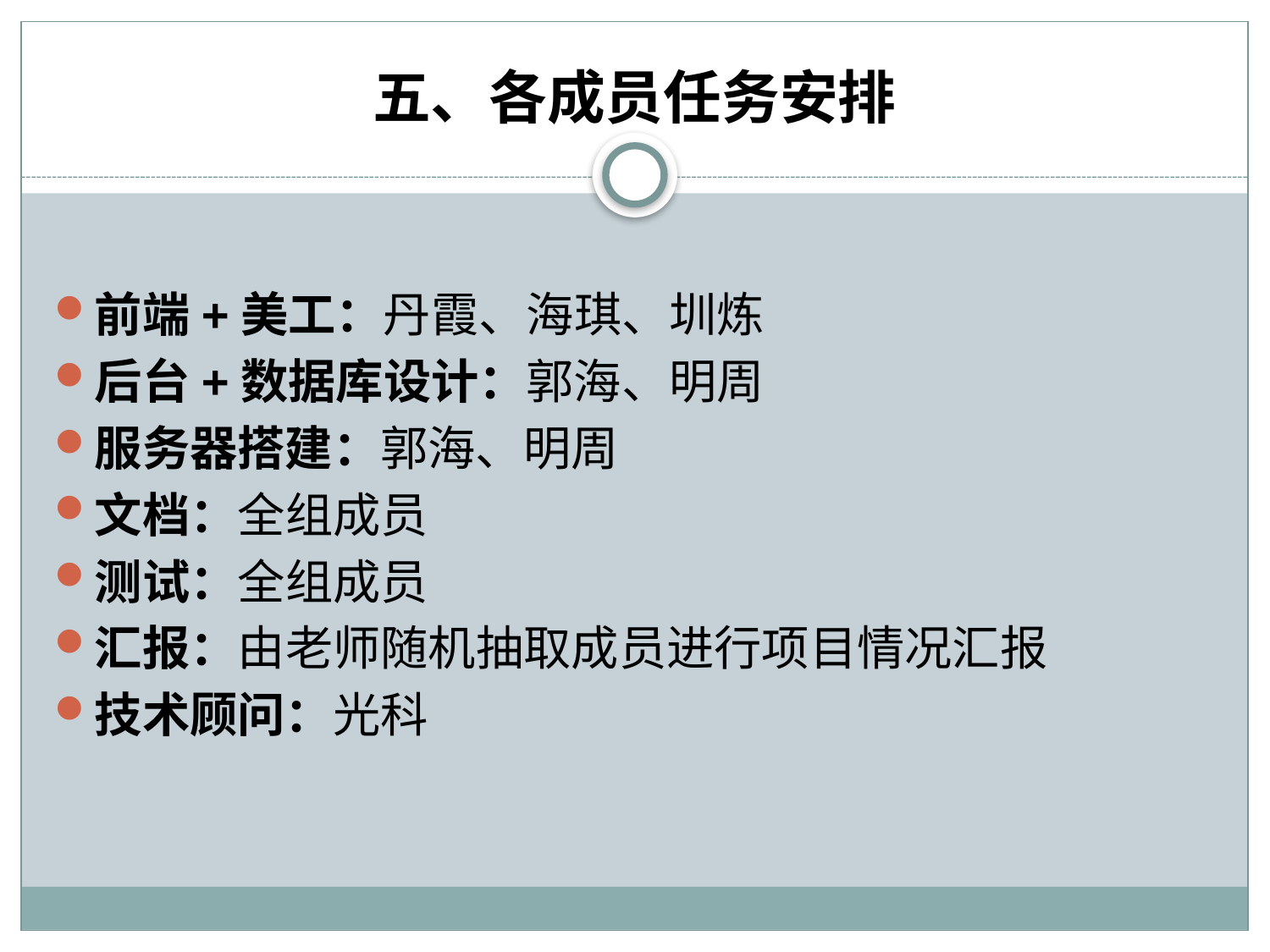

# 五、各成员任务安排

前端+美工：丹霞、海琪、圳炼
后台+数据库设计：郭海、明周
服务器搭建：郭海、明周
文档：全组成员
测试：全组成员
汇报：由老师随机抽取成员进行项目情况汇报
技术顾问：光科